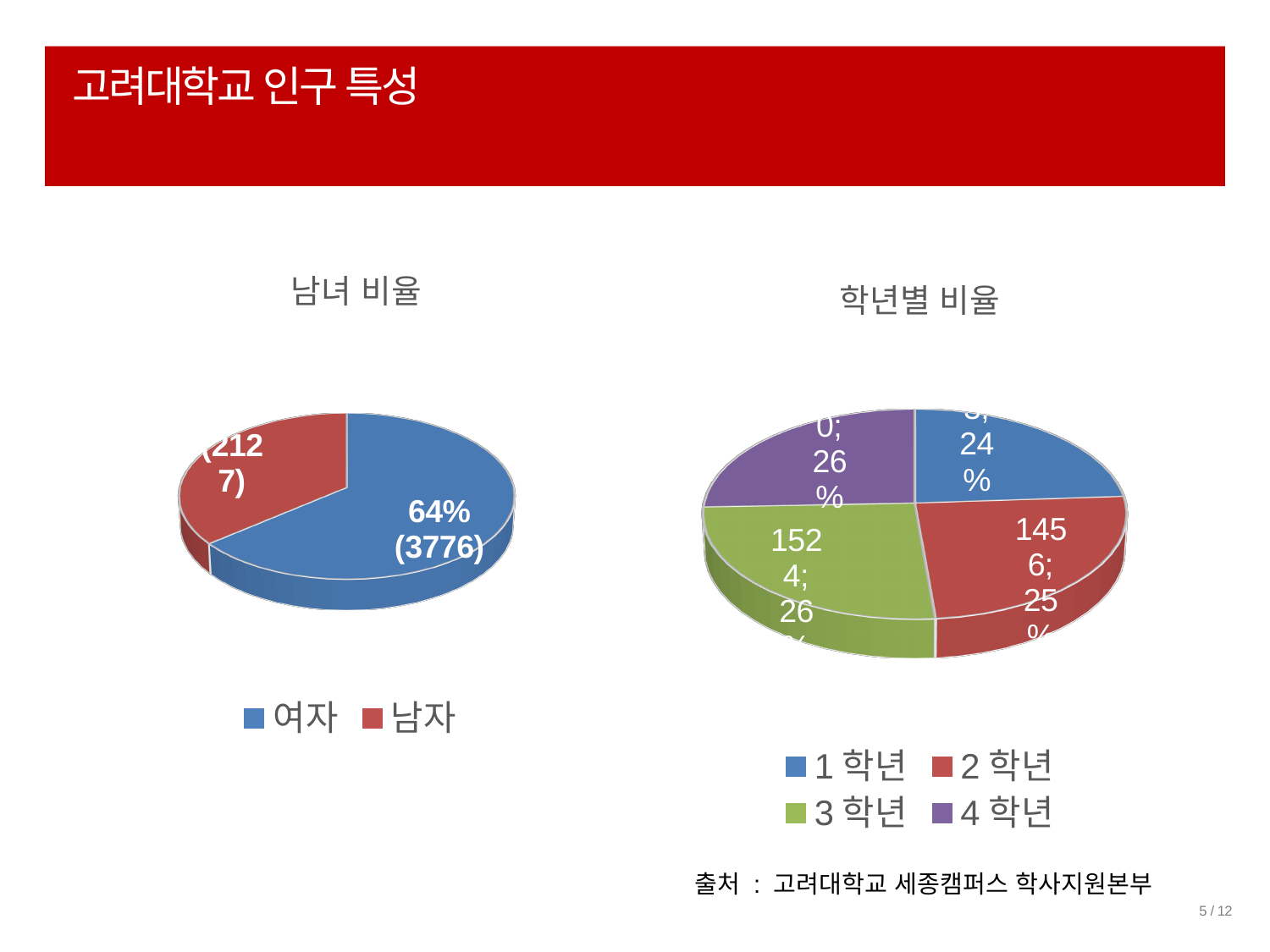

# 고려대학교 인구 특성

[unsupported chart]

[unsupported chart]

출처 : 고려대학교 세종캠퍼스 학사지원본부
5 / 12